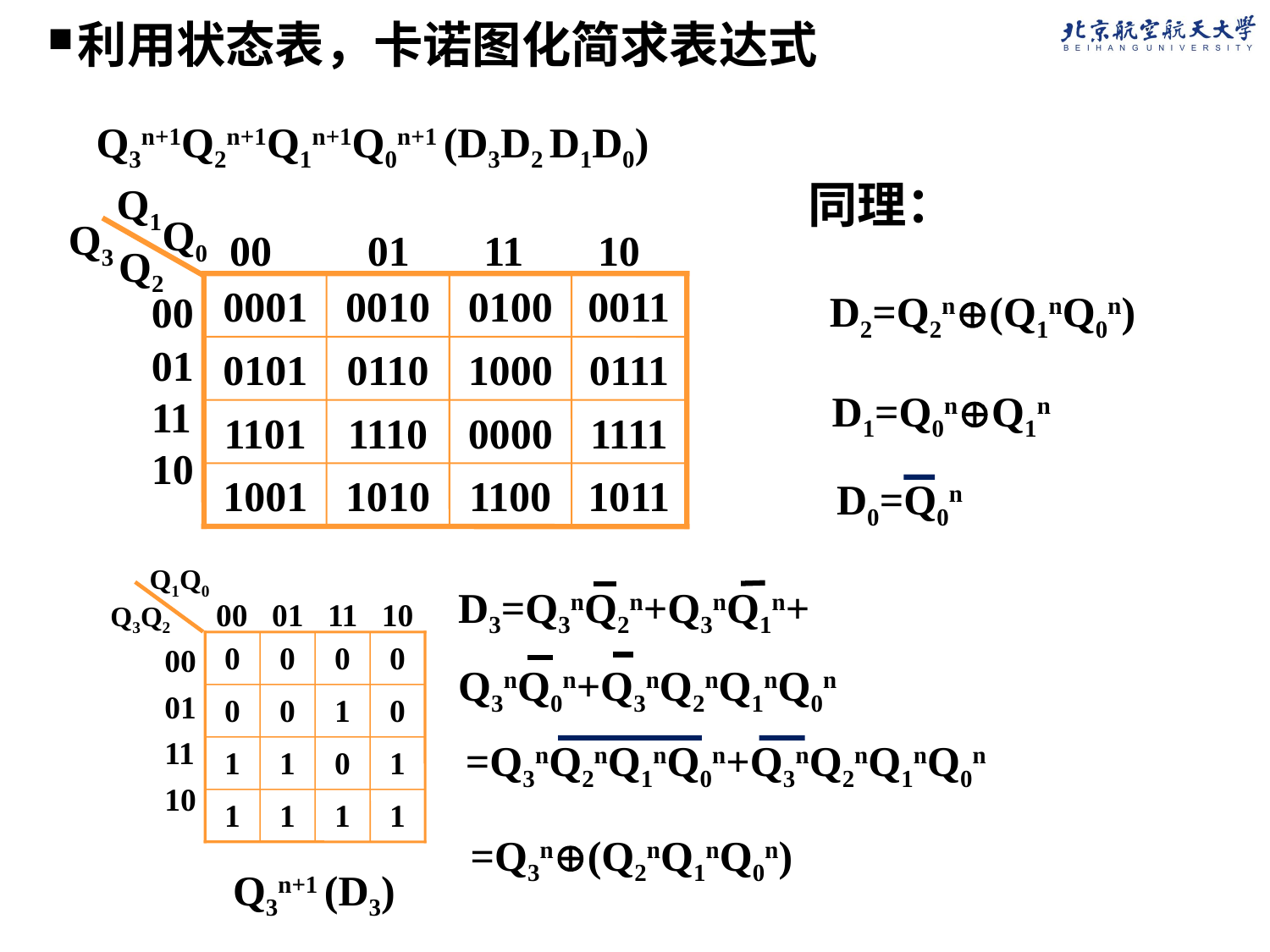

利用状态表，卡诺图化简求表达式
Q3n+1Q2n+1Q1n+1Q0n+1 (D3D2 D1D0)
同理：
D2=Q2n⊕(Q1nQ0n)
D1=Q0n⊕Q1n
D0=Q0n

Q1
Q0
Q3
00         01       11       10

Q2
0001

0010

0100

0011

00
01
11
10
0101

0110
1000
0111
1101

1110
0000
1111
1001

1010
1100
1011

Q1Q0

00   01   11   10
Q3Q2
0

0

0

0

00
01
11
10
0

0
1
0
1

1
0
1
1

1
1
1

Q3n+1 (D3)
D3=Q3nQ2n+Q3nQ1n+
Q3nQ0n+Q3nQ2nQ1nQ0n
=Q3nQ2nQ1nQ0n+Q3nQ2nQ1nQ0n

=Q3n⊕(Q2nQ1nQ0n)
16